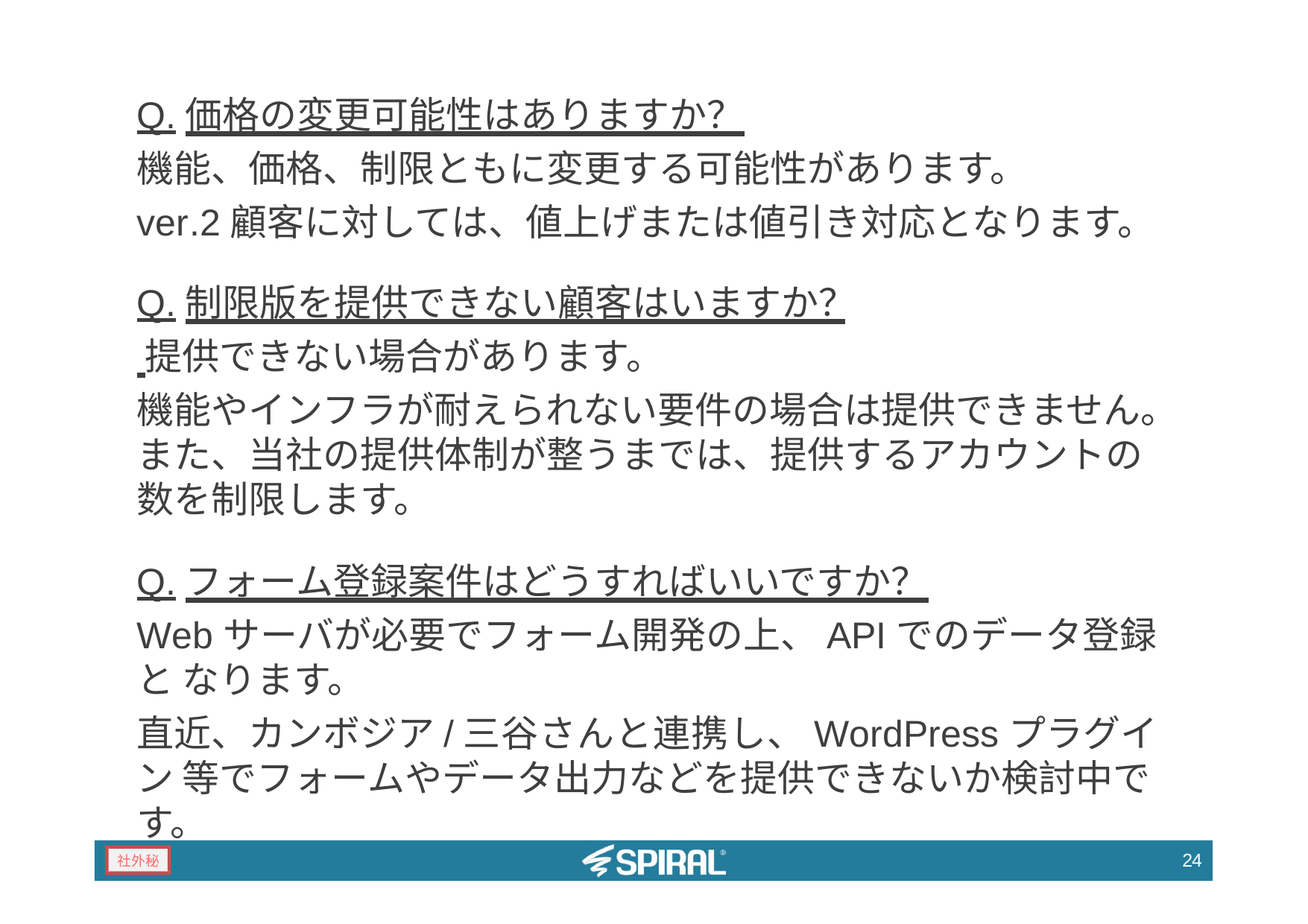

Q.価格の変更可能性はありますか？
機能、価格、制限ともに変更する可能性があります。
ver.2顧客に対しては、値上げまたは値引き対応となります。
Q.制限版を提供できない顧客はいますか？ 提供できない場合があります。
機能やインフラが耐えられない要件の場合は提供できません。 また、当社の提供体制が整うまでは、提供するアカウントの 数を制限します。

Q.フォーム登録案件はどうすればいいですか？
Webサーバが必要でフォーム開発の上、APIでのデータ登録と なります。
直近、カンボジア/三谷さんと連携し、WordPressプラグイン 等でフォームやデータ出力などを提供できないか検討中です。

24
社外秘